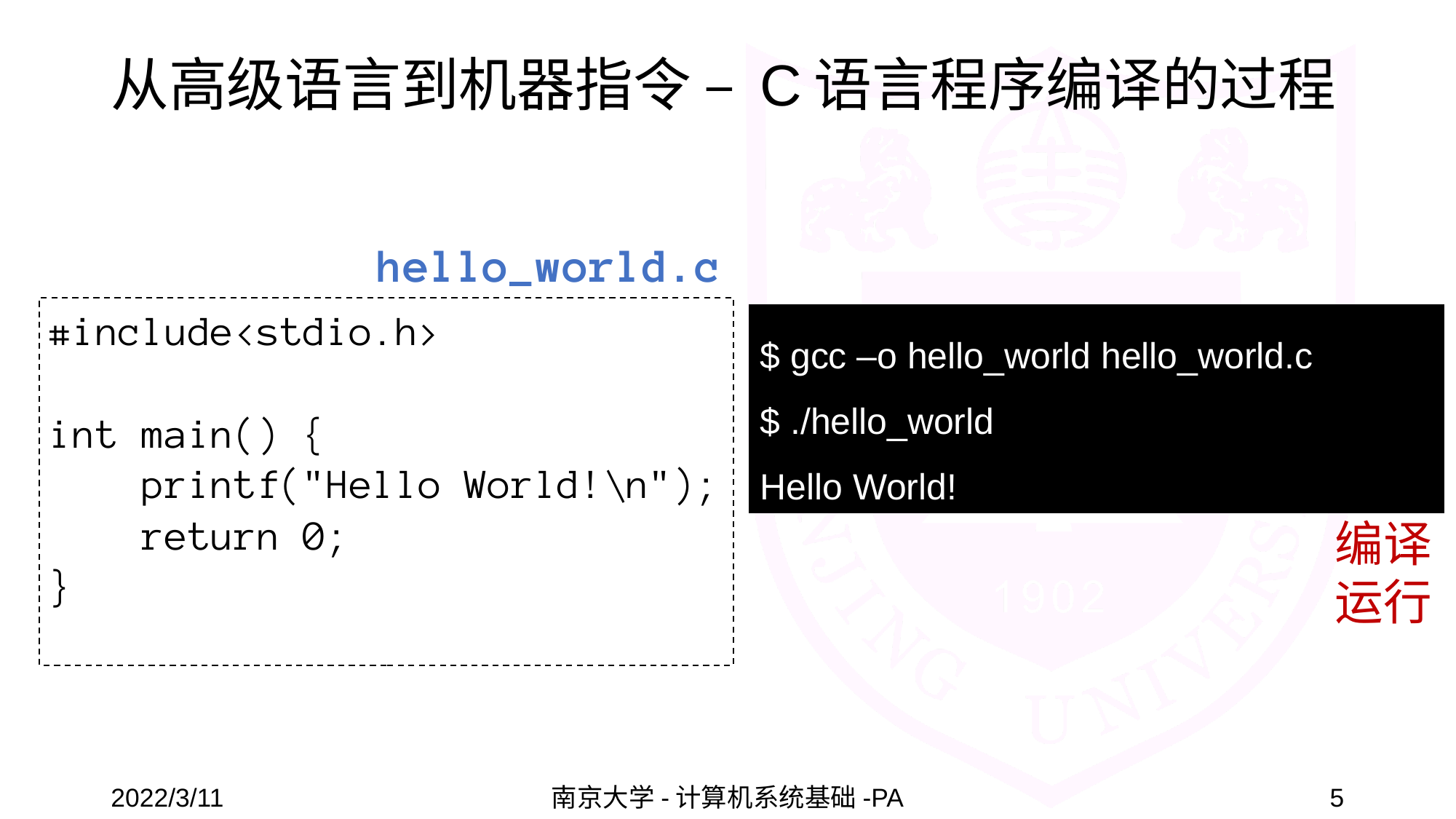

# 从高级语言到机器指令 – C语言程序编译的过程
hello_world.c
#include<stdio.h>

int main() {
    printf("Hello World!\n");
    return 0;
}

$ gcc –o hello_world hello_world.c
$ ./hello_world
Hello World!
编译
运行
2022/3/11
南京大学-计算机系统基础-PA
5